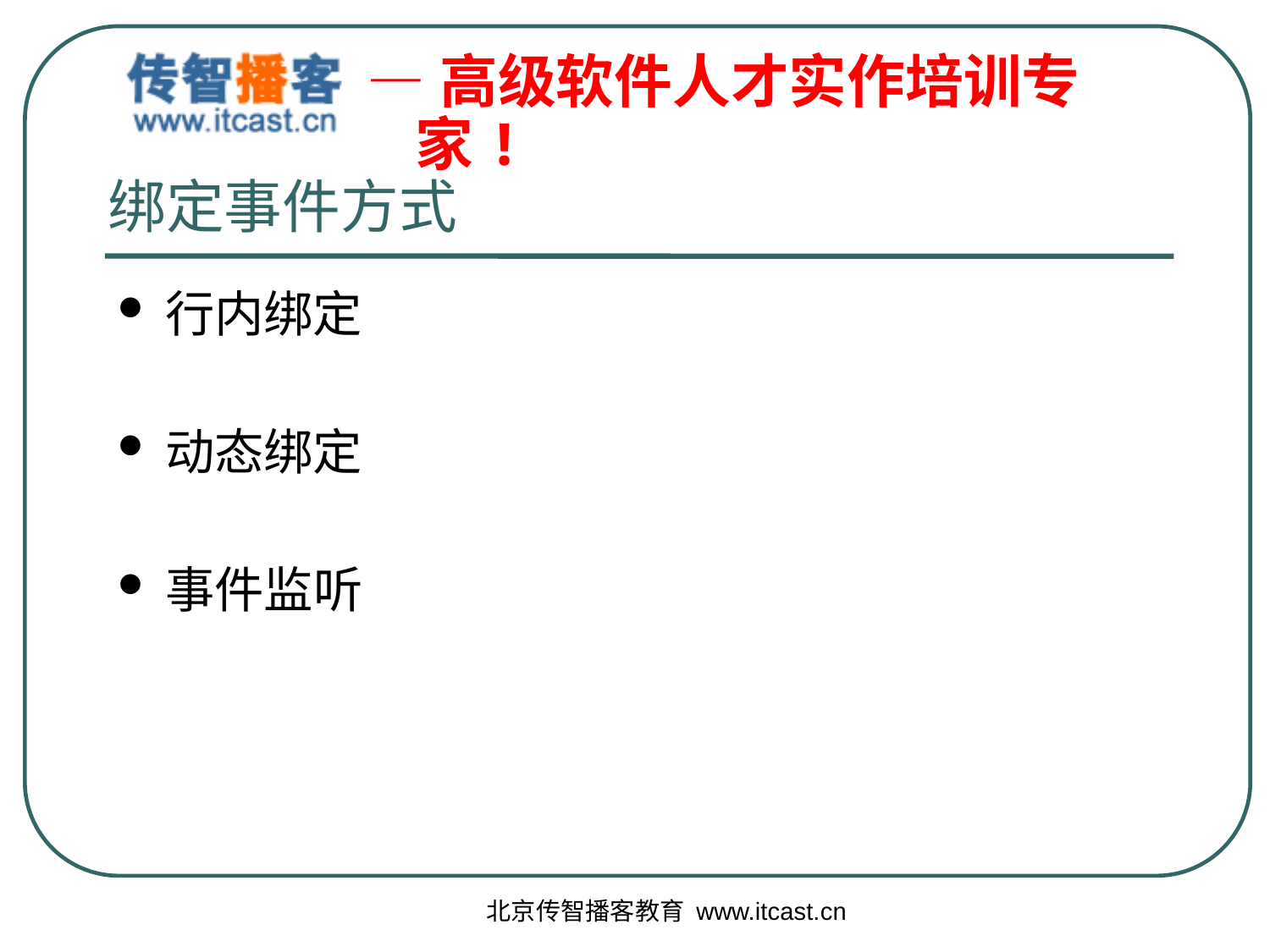

# 绑定事件方式
行内绑定

动态绑定

事件监听
北京传智播客教育 www.itcast.cn